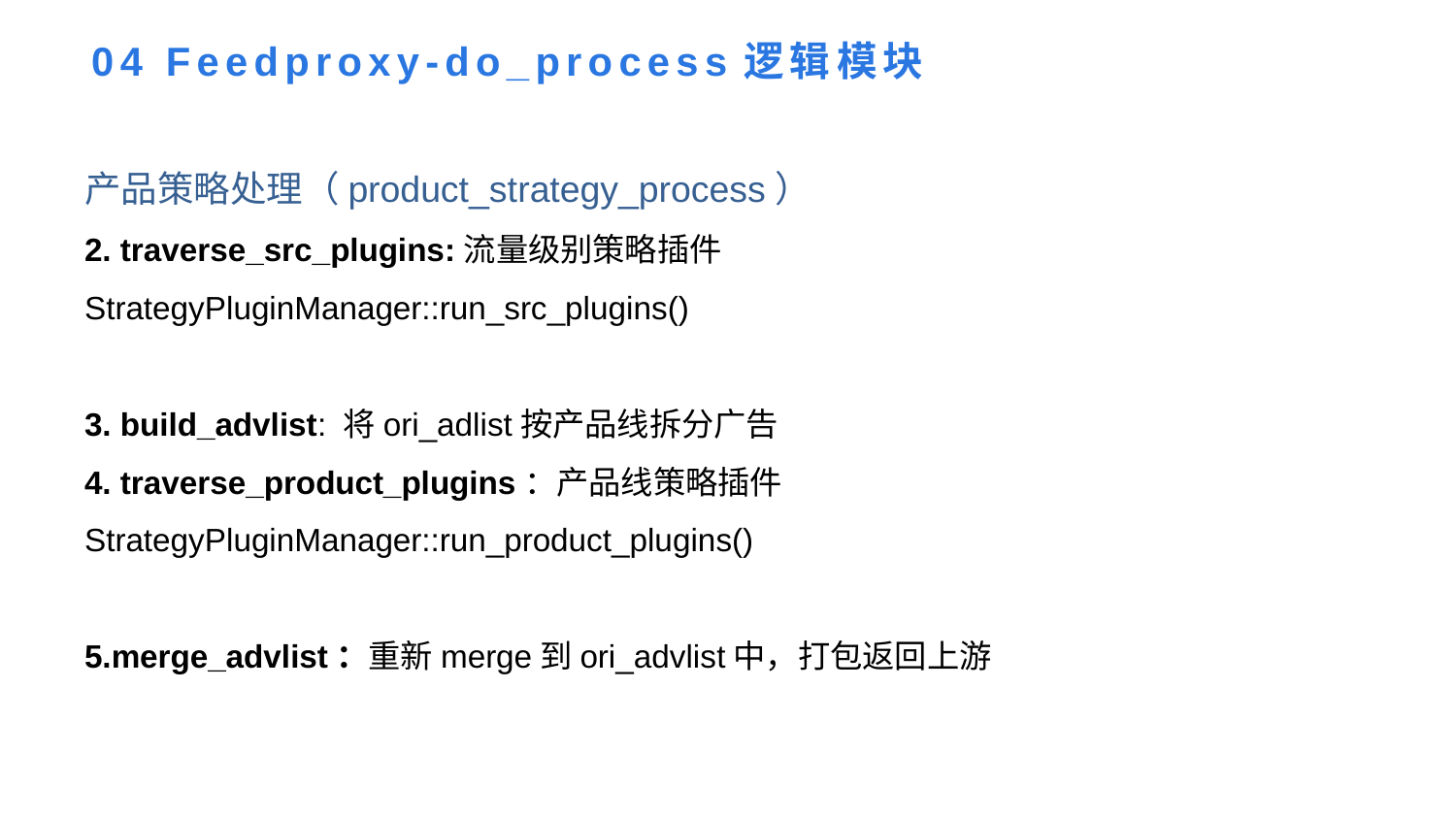

04 Feedproxy-do_process逻辑模块
产品策略处理（product_strategy_process）
2. traverse_src_plugins:流量级别策略插件
StrategyPluginManager::run_src_plugins()

3. build_advlist: 将ori_adlist按产品线拆分广告
4. traverse_product_plugins：产品线策略插件
StrategyPluginManager::run_product_plugins()

5.merge_advlist：重新merge到ori_advlist中，打包返回上游